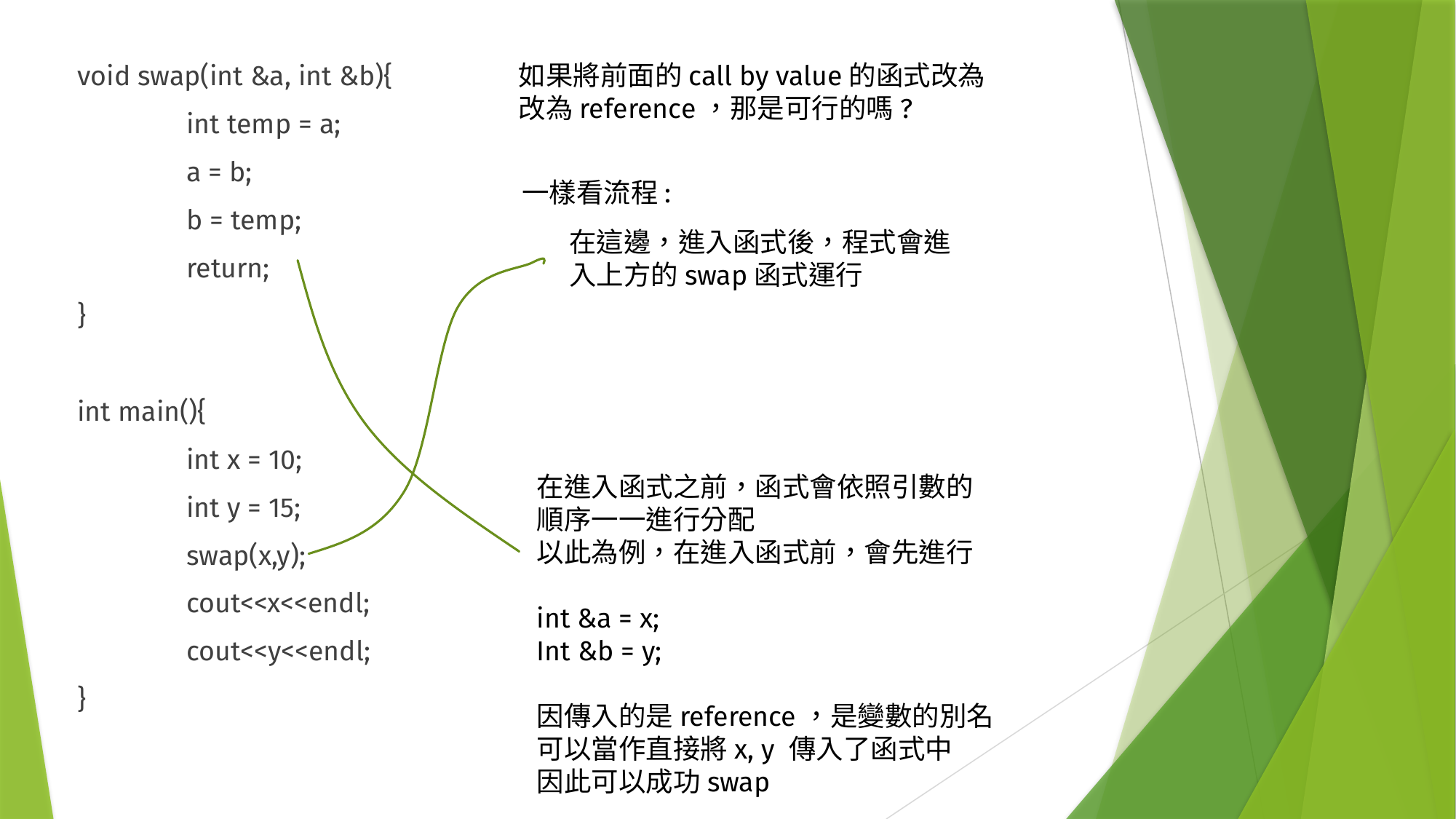

void swap(int &a, int &b){
	int temp = a;
	a = b;
	b = temp;
	return;
}

int main(){
	int x = 10;
	int y = 15;
	swap(x,y);
	cout<<x<<endl;
	cout<<y<<endl;
}
如果將前面的call by value的函式改為
改為reference，那是可行的嗎?
一樣看流程:
在這邊，進入函式後，程式會進
入上方的swap函式運行

在進入函式之前，函式會依照引數的
順序一一進行分配
以此為例，在進入函式前，會先進行

int &a = x;
Int &b = y;

因傳入的是reference，是變數的別名
可以當作直接將x, y 傳入了函式中
因此可以成功swap